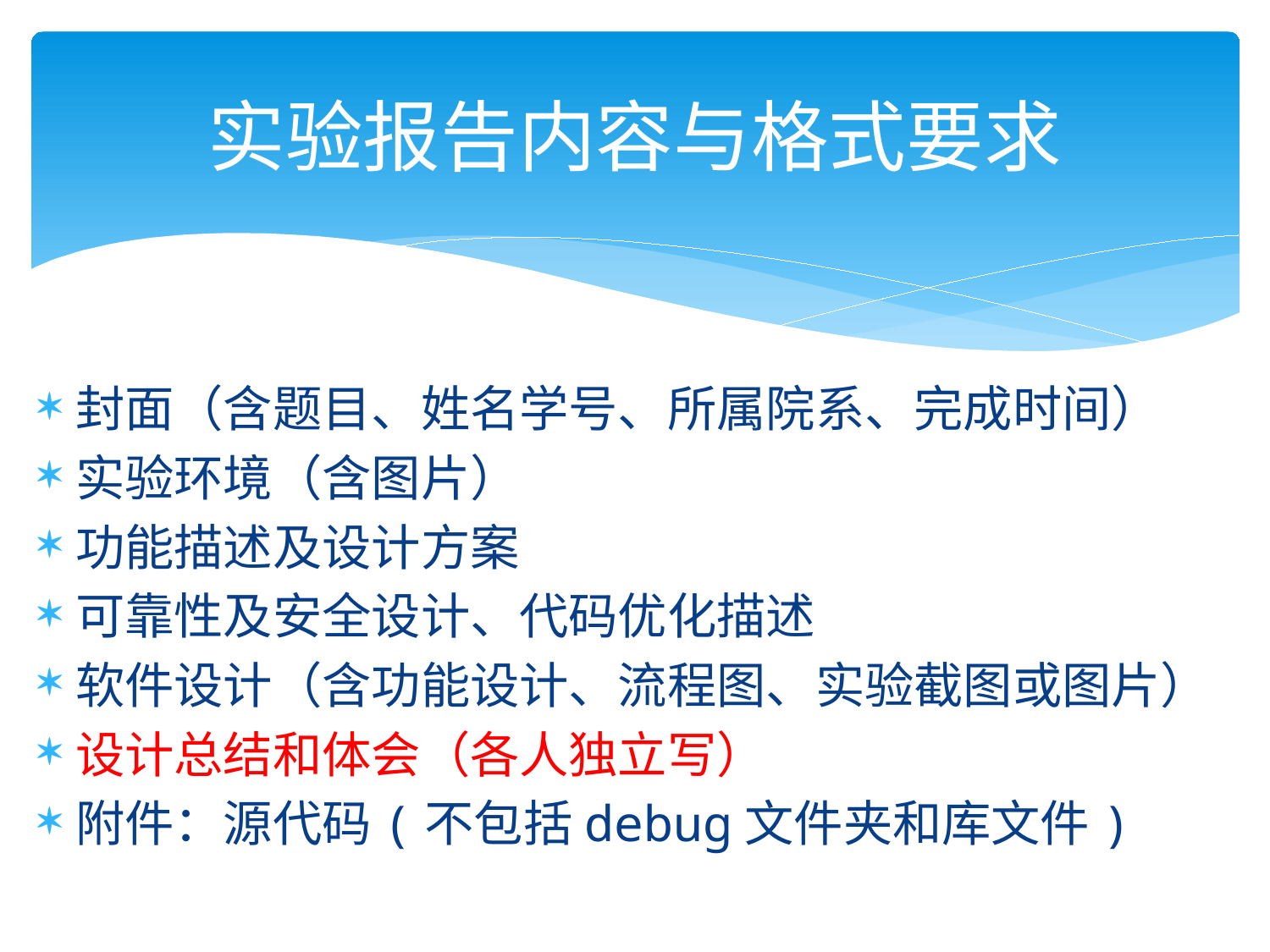

# 实验报告内容与格式要求
封面（含题目、姓名学号、所属院系、完成时间）
实验环境（含图片）
功能描述及设计方案
可靠性及安全设计、代码优化描述
软件设计（含功能设计、流程图、实验截图或图片）
设计总结和体会（各人独立写）
附件：源代码(不包括debug文件夹和库文件)